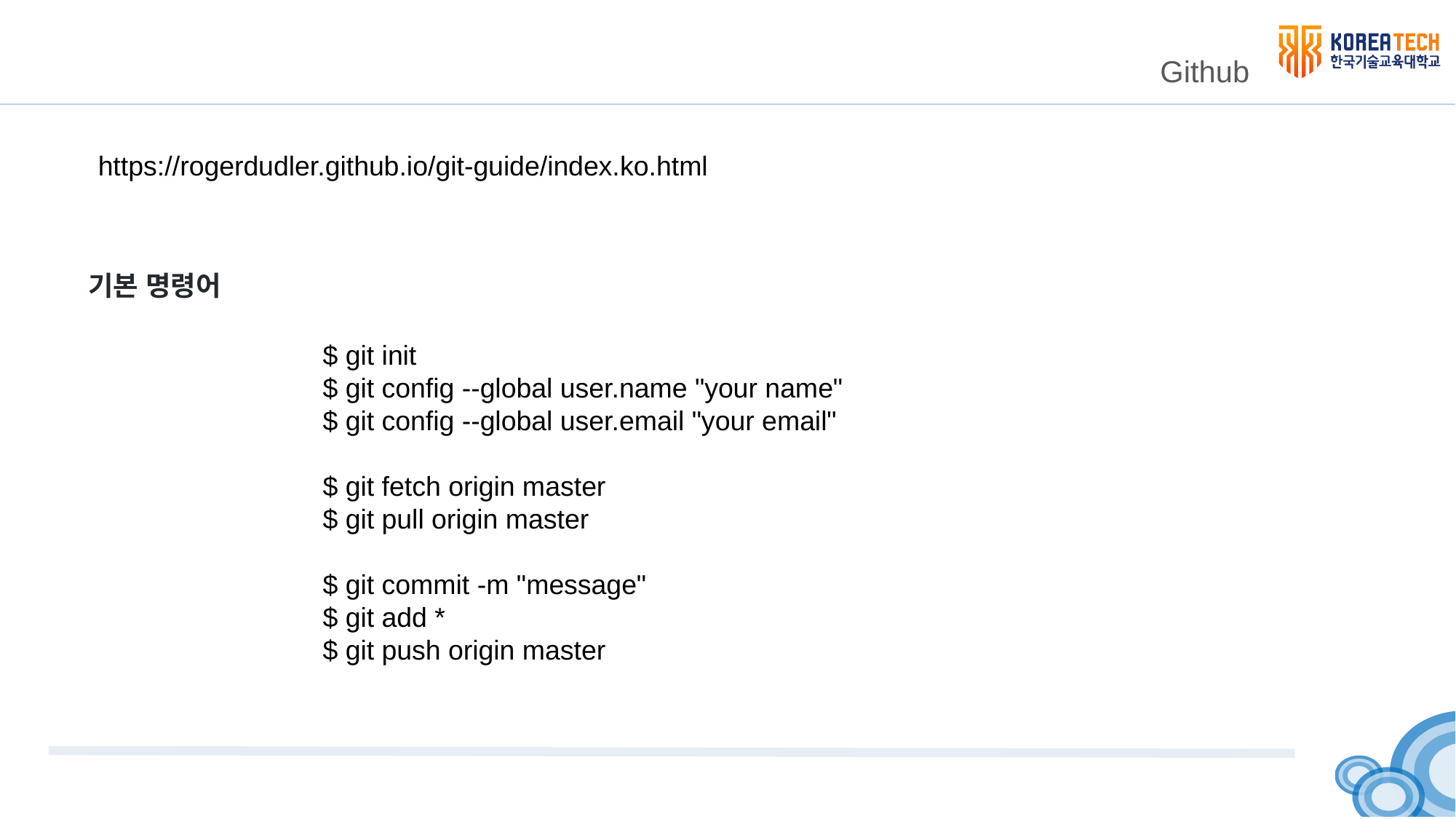

# Github
https://rogerdudler.github.io/git-guide/index.ko.html
기본 명령어
$ git init
$ git config --global user.name "your name"
$ git config --global user.email "your email"

$ git fetch origin master
$ git pull origin master

$ git commit -m "message"
$ git add *
$ git push origin master